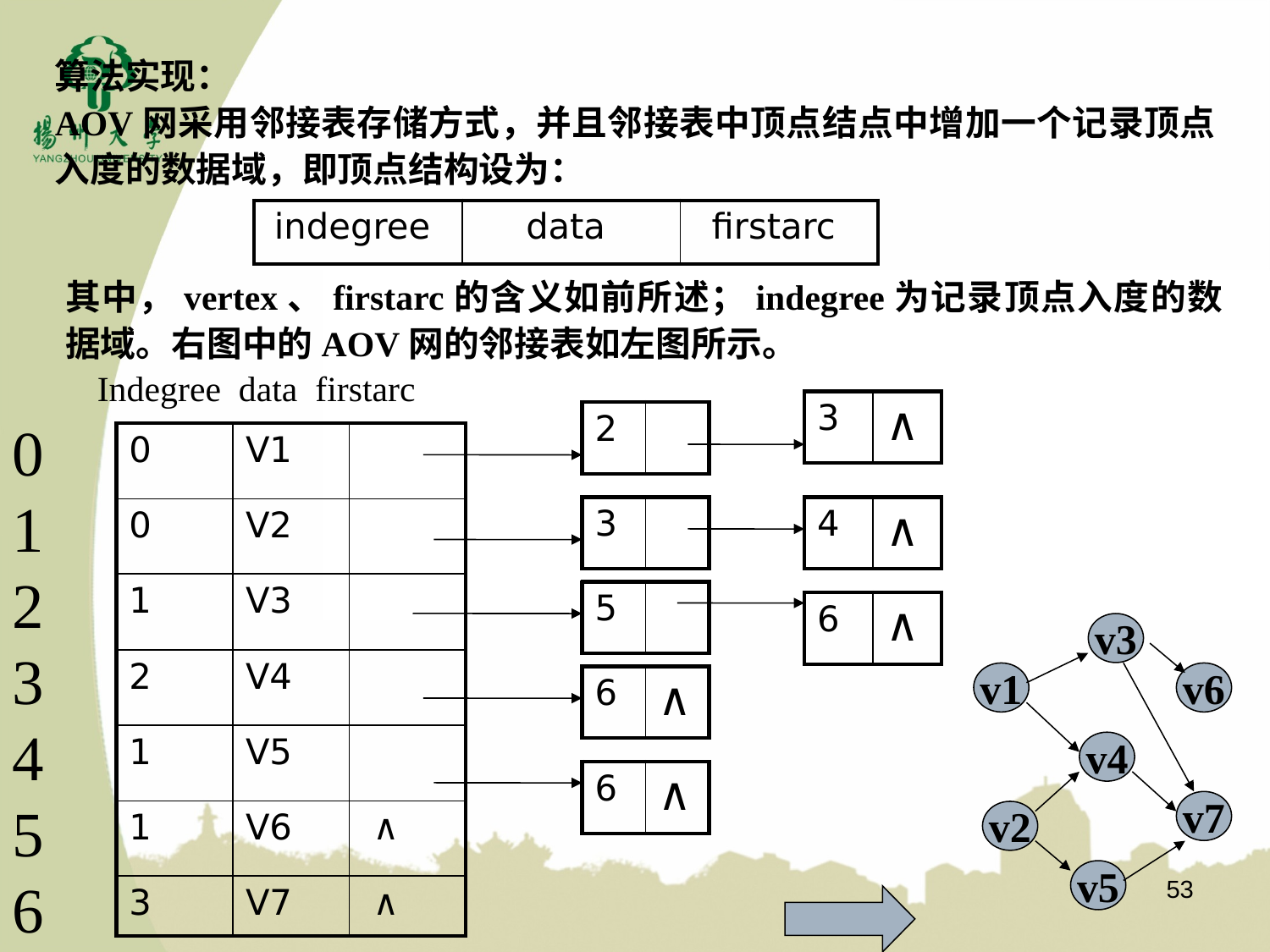

算法实现：
AOV网采用邻接表存储方式，并且邻接表中顶点结点中增加一个记录顶点入度的数据域，即顶点结构设为：
| indegree | data | firstarc |
| --- | --- | --- |
其中，vertex、firstarc的含义如前所述；indegree为记录顶点入度的数据域。右图中的AOV网的邻接表如左图所示。
Indegree  data  firstarc
| 3 | ∧ |
| --- | --- |
| 2 |  |
| --- | --- |
0
1
2
3
4
5
6
| 0 | V1 |  |
| --- | --- | --- |
| 0 | V2 |  |
| 1 | V3 |  |
| 2 | V4 |  |
| 1 | V5 |  |
| 1 | V6 | ∧ |
| 3 | V7 | ∧ |

| 3 |  |
| --- | --- |
| 4 | ∧ |
| --- | --- |

| 5 |  |
| --- | --- |
| 6 | ∧ |
| --- | --- |

v3

v1

v6

v4

v7
v2

v5
| 6 | ∧ |
| --- | --- |

| 6 | ∧ |
| --- | --- |

53